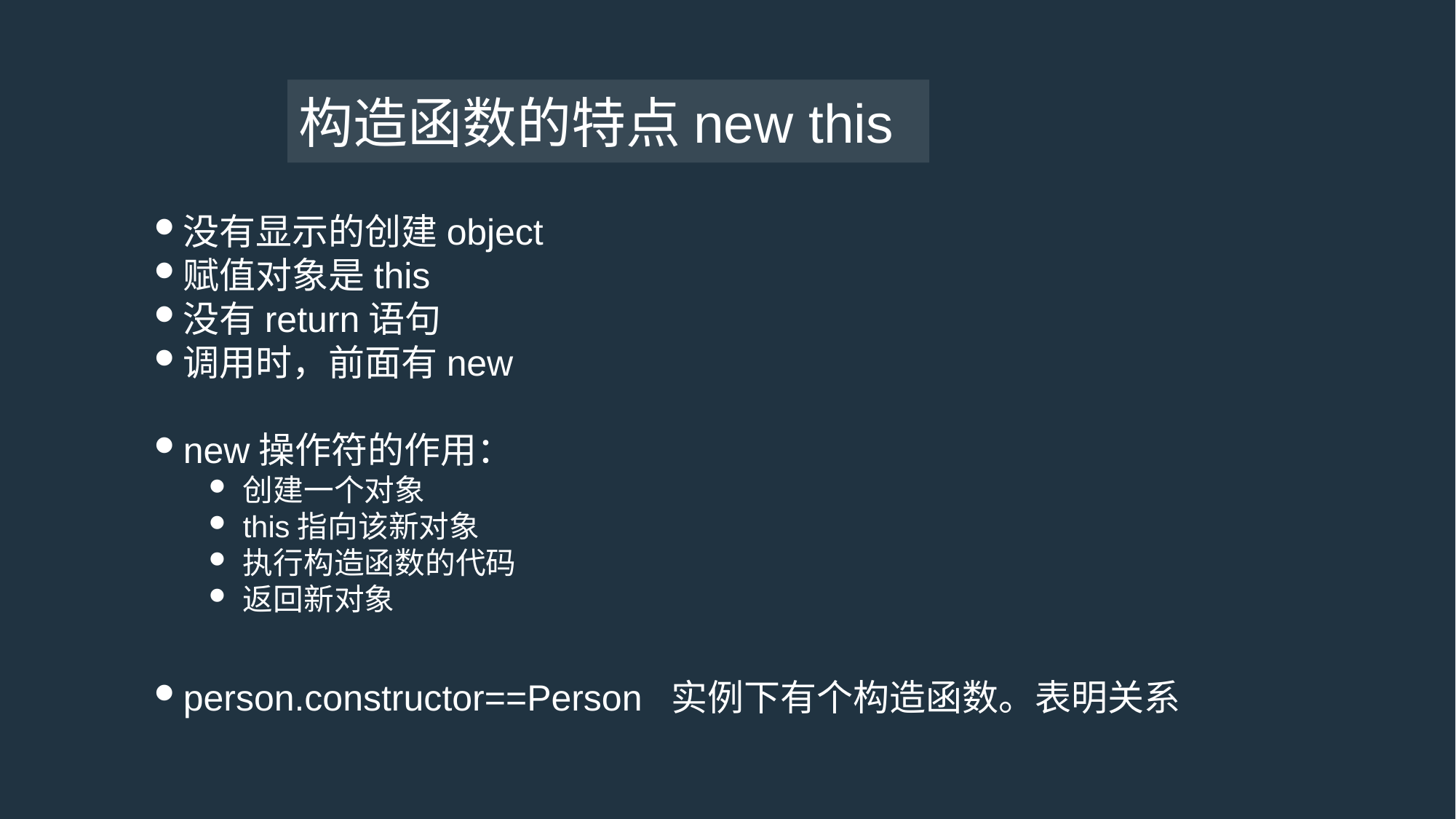

# 构造函数的特点new this
没有显示的创建object
赋值对象是this
没有return语句
调用时，前面有new

new操作符的作用：
创建一个对象
this指向该新对象
执行构造函数的代码
返回新对象

person.constructor==Person  实例下有个构造函数。表明关系